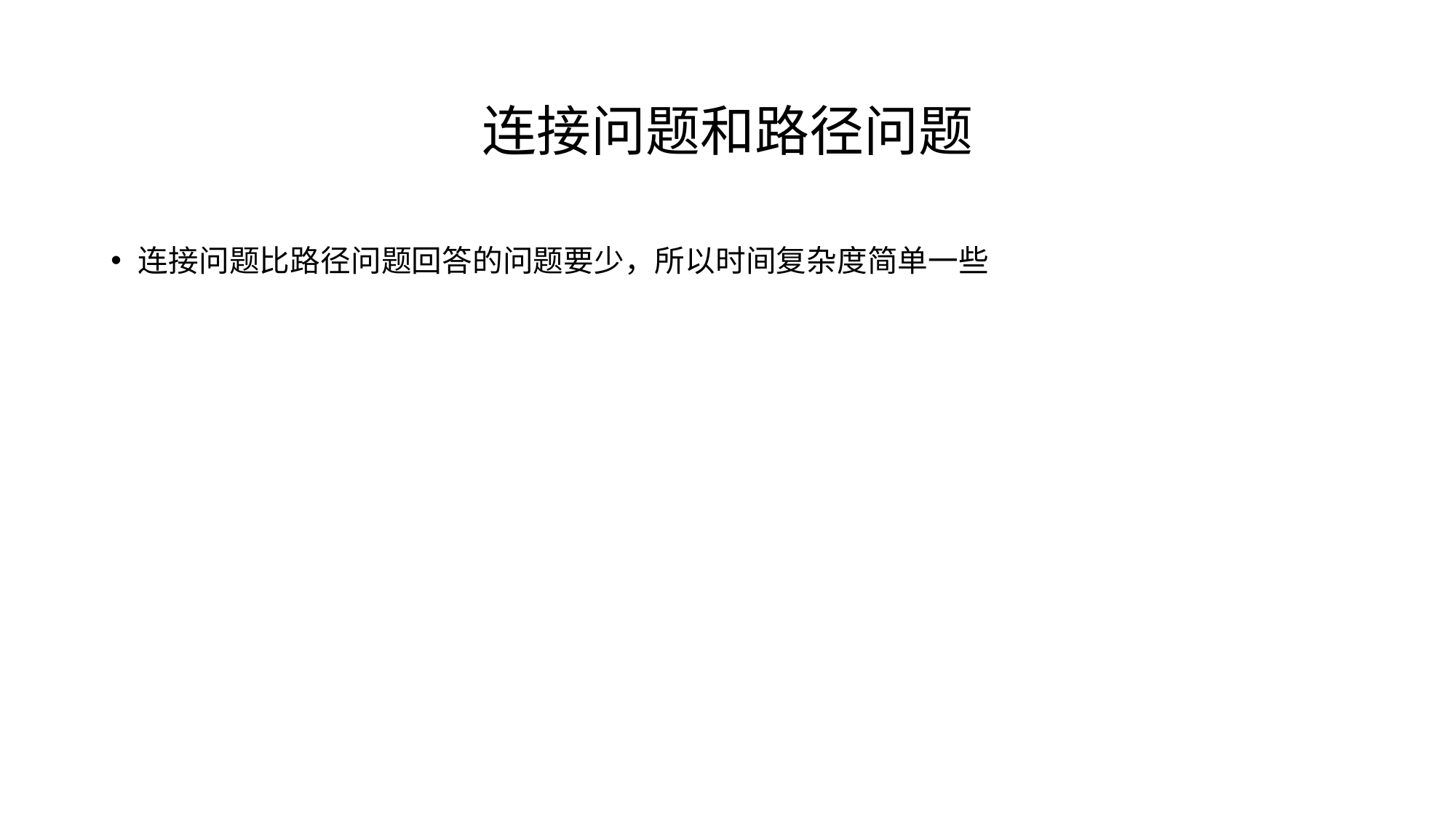

# 连接问题和路径问题
连接问题比路径问题回答的问题要少，所以时间复杂度简单一些